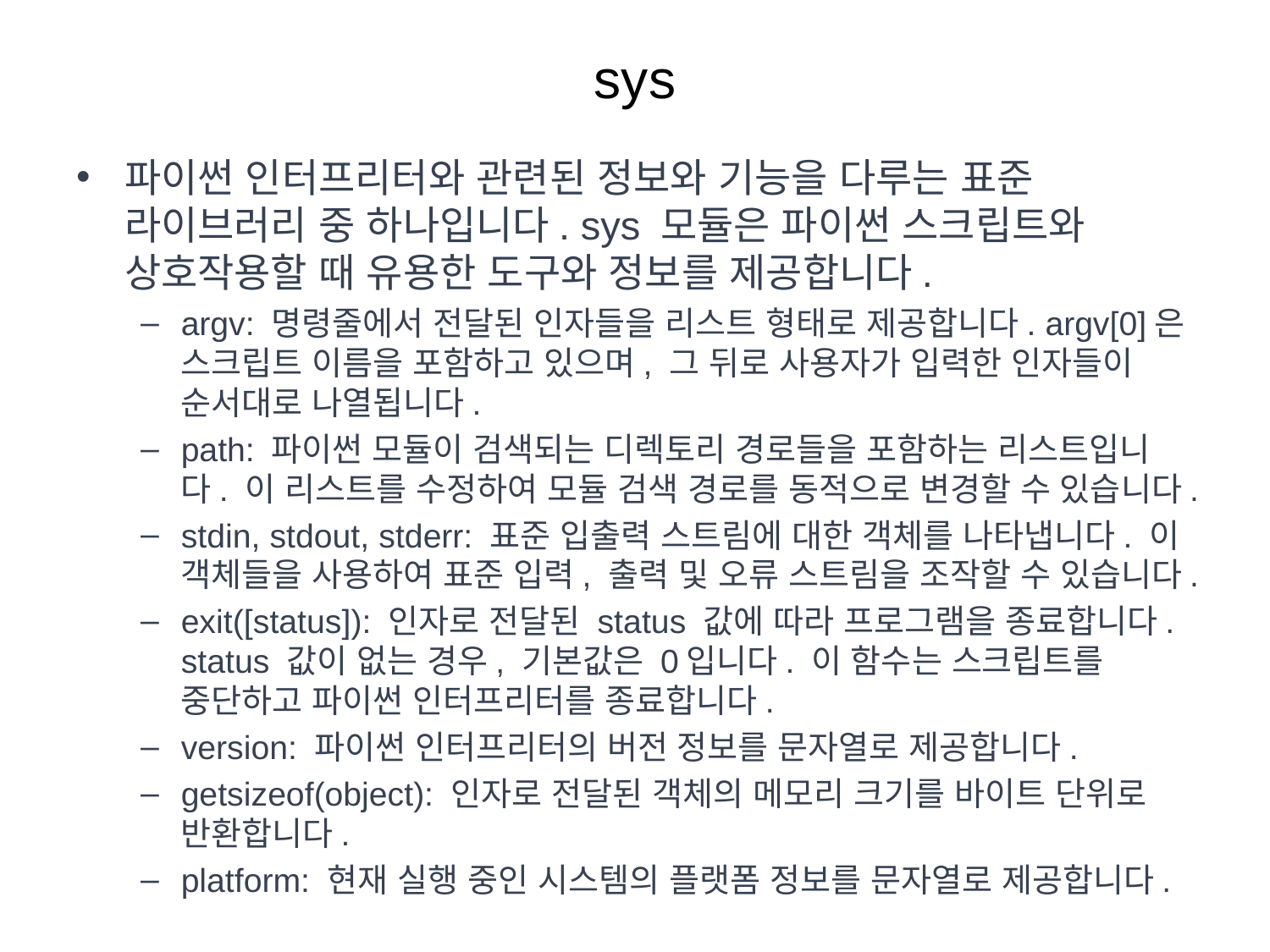

# sys
파이썬 인터프리터와 관련된 정보와 기능을 다루는 표준 라이브러리 중 하나입니다. sys 모듈은 파이썬 스크립트와 상호작용할 때 유용한 도구와 정보를 제공합니다.
argv: 명령줄에서 전달된 인자들을 리스트 형태로 제공합니다. argv[0]은 스크립트 이름을 포함하고 있으며, 그 뒤로 사용자가 입력한 인자들이 순서대로 나열됩니다.
path: 파이썬 모듈이 검색되는 디렉토리 경로들을 포함하는 리스트입니다. 이 리스트를 수정하여 모듈 검색 경로를 동적으로 변경할 수 있습니다.
stdin, stdout, stderr: 표준 입출력 스트림에 대한 객체를 나타냅니다. 이 객체들을 사용하여 표준 입력, 출력 및 오류 스트림을 조작할 수 있습니다.
exit([status]): 인자로 전달된 status 값에 따라 프로그램을 종료합니다. status 값이 없는 경우, 기본값은 0입니다. 이 함수는 스크립트를 중단하고 파이썬 인터프리터를 종료합니다.
version: 파이썬 인터프리터의 버전 정보를 문자열로 제공합니다.
getsizeof(object): 인자로 전달된 객체의 메모리 크기를 바이트 단위로 반환합니다.
platform: 현재 실행 중인 시스템의 플랫폼 정보를 문자열로 제공합니다.